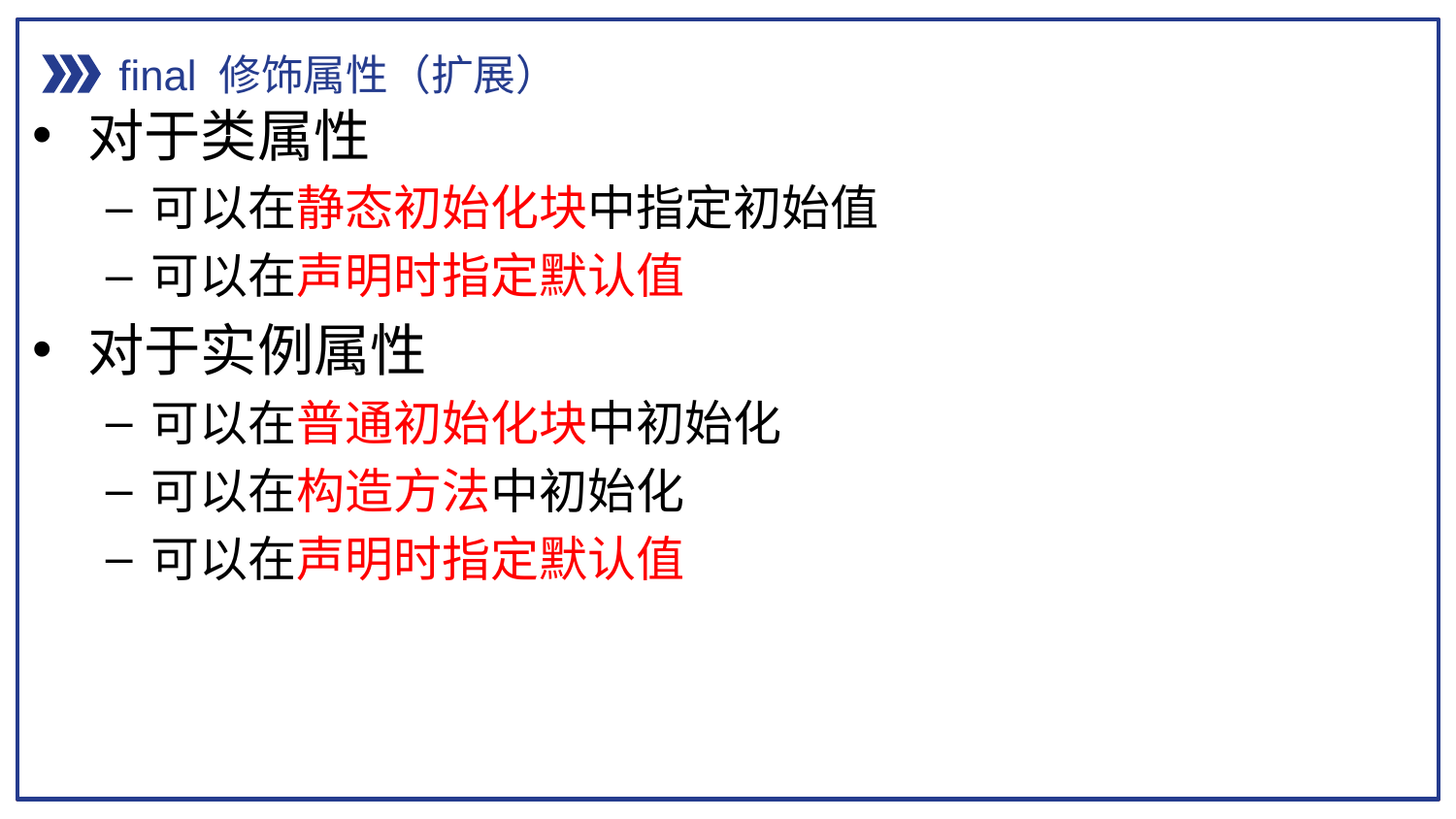

final 修饰属性（扩展）

对于类属性
可以在静态初始化块中指定初始值
可以在声明时指定默认值
对于实例属性
可以在普通初始化块中初始化
可以在构造方法中初始化
可以在声明时指定默认值